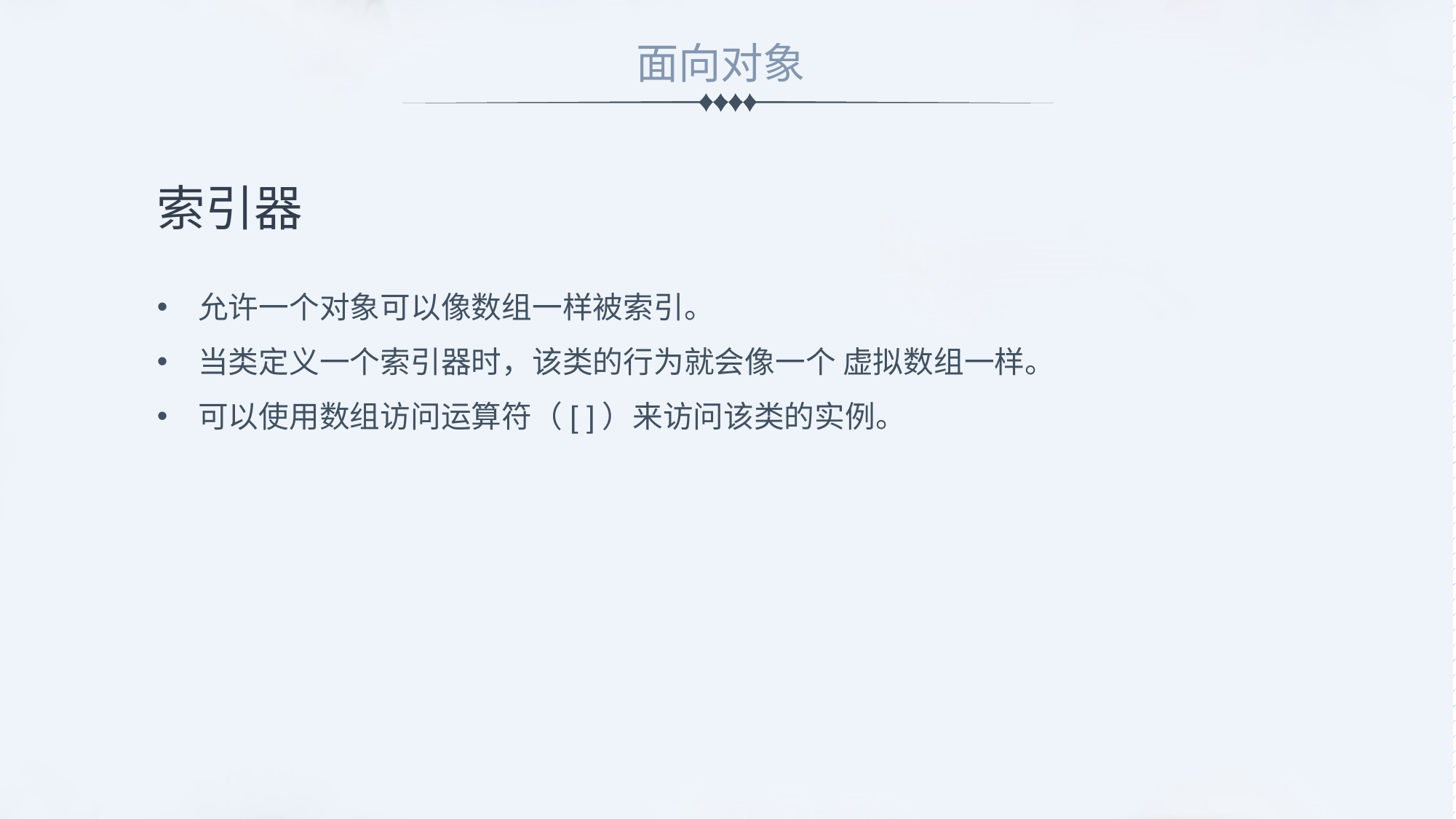

索引器
允许一个对象可以像数组一样被索引。
当类定义一个索引器时，该类的行为就会像一个 虚拟数组一样。
可以使用数组访问运算符（[ ]）来访问该类的实例。